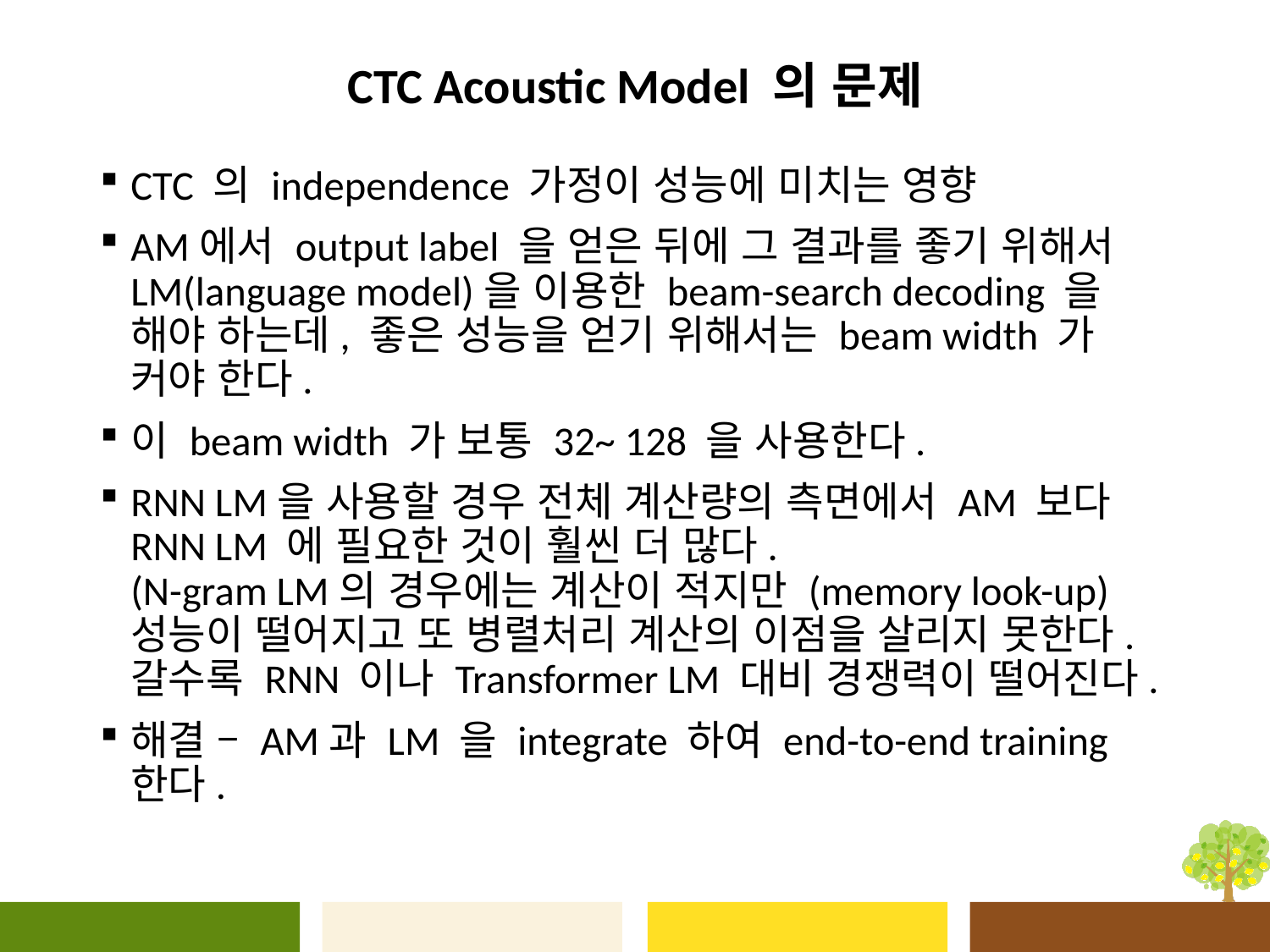

# CTC Acoustic Model 의 문제
CTC 의 independence 가정이 성능에 미치는 영향
AM에서 output label 을 얻은 뒤에 그 결과를 좋기 위해서 LM(language model)을 이용한 beam-search decoding 을 해야 하는데, 좋은 성능을 얻기 위해서는 beam width 가 커야 한다.
이 beam width 가 보통 32~ 128 을 사용한다.
RNN LM을 사용할 경우 전체 계산량의 측면에서 AM 보다 RNN LM 에 필요한 것이 훨씬 더 많다.
(N-gram LM의 경우에는 계산이 적지만 (memory look-up) 성능이 떨어지고 또 병렬처리 계산의 이점을 살리지 못한다. 갈수록 RNN 이나 Transformer LM 대비 경쟁력이 떨어진다.
해결 – AM과 LM 을 integrate 하여 end-to-end training 한다.